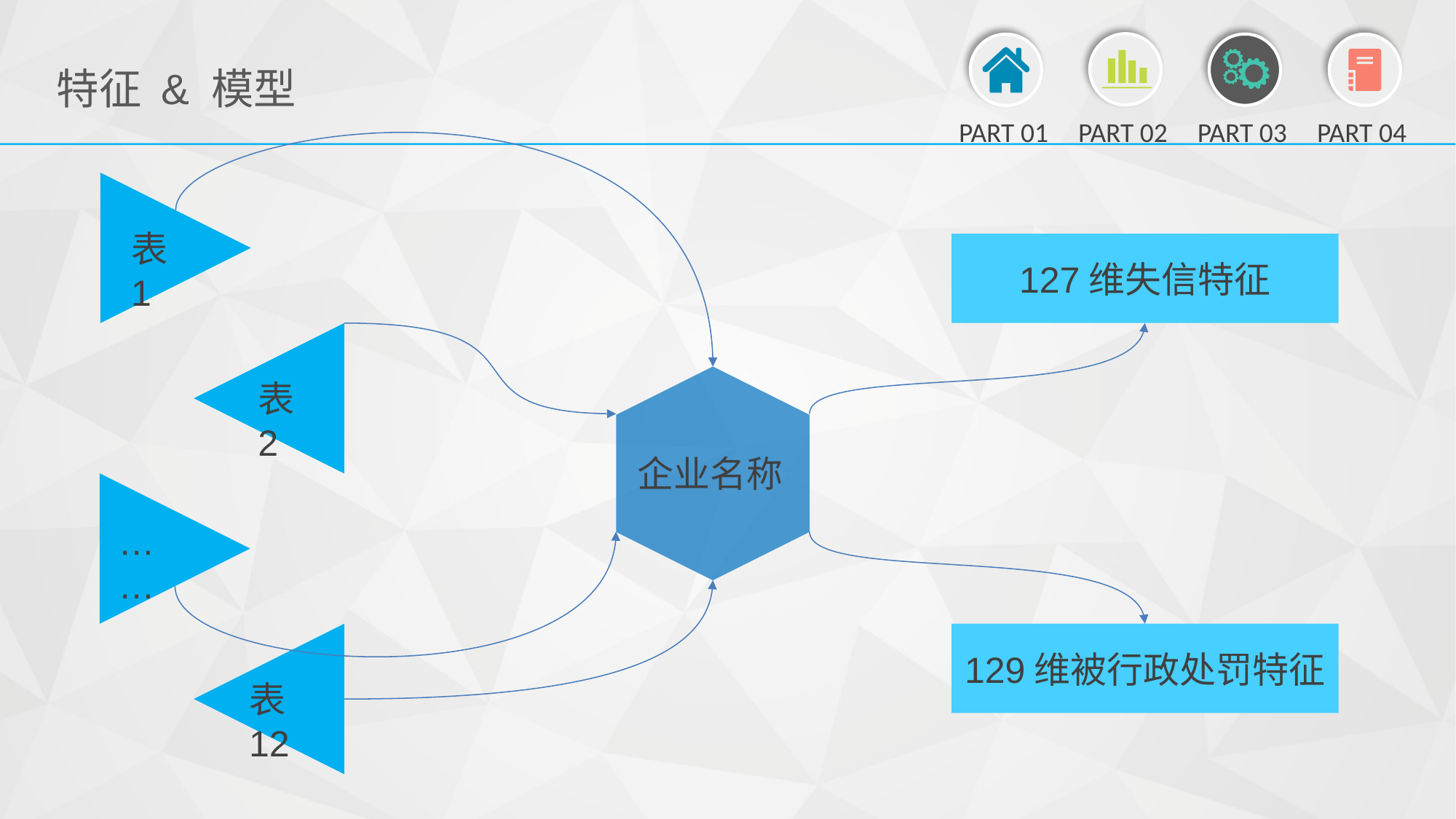

表1
127维失信特征

表2

企业名称

……
129维被行政处罚特征

表12